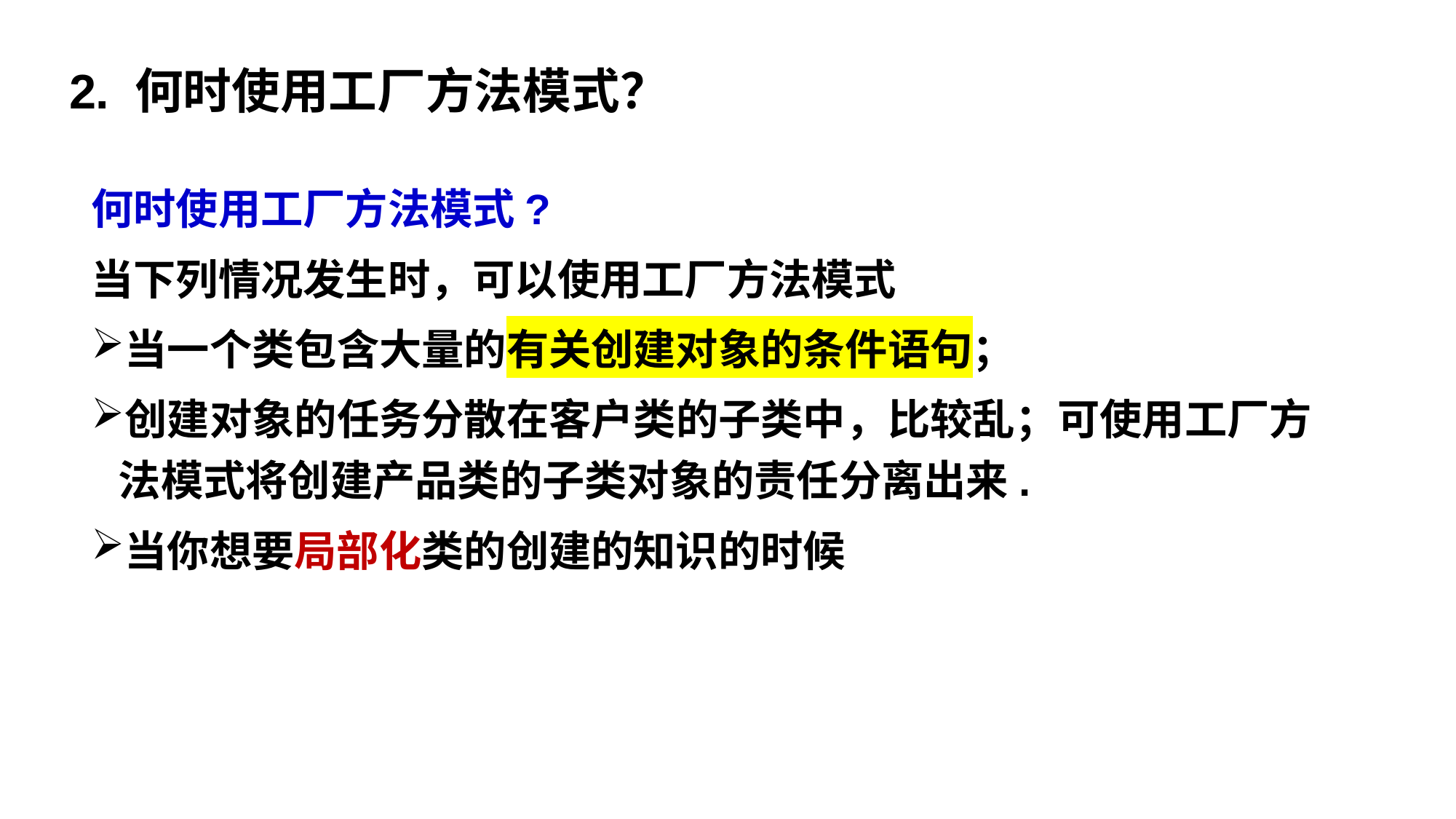

# 2. 何时使用工厂方法模式？
何时使用工厂方法模式?
当下列情况发生时，可以使用工厂方法模式
当一个类包含大量的有关创建对象的条件语句；
创建对象的任务分散在客户类的子类中，比较乱；可使用工厂方法模式将创建产品类的子类对象的责任分离出来.
当你想要局部化类的创建的知识的时候
42